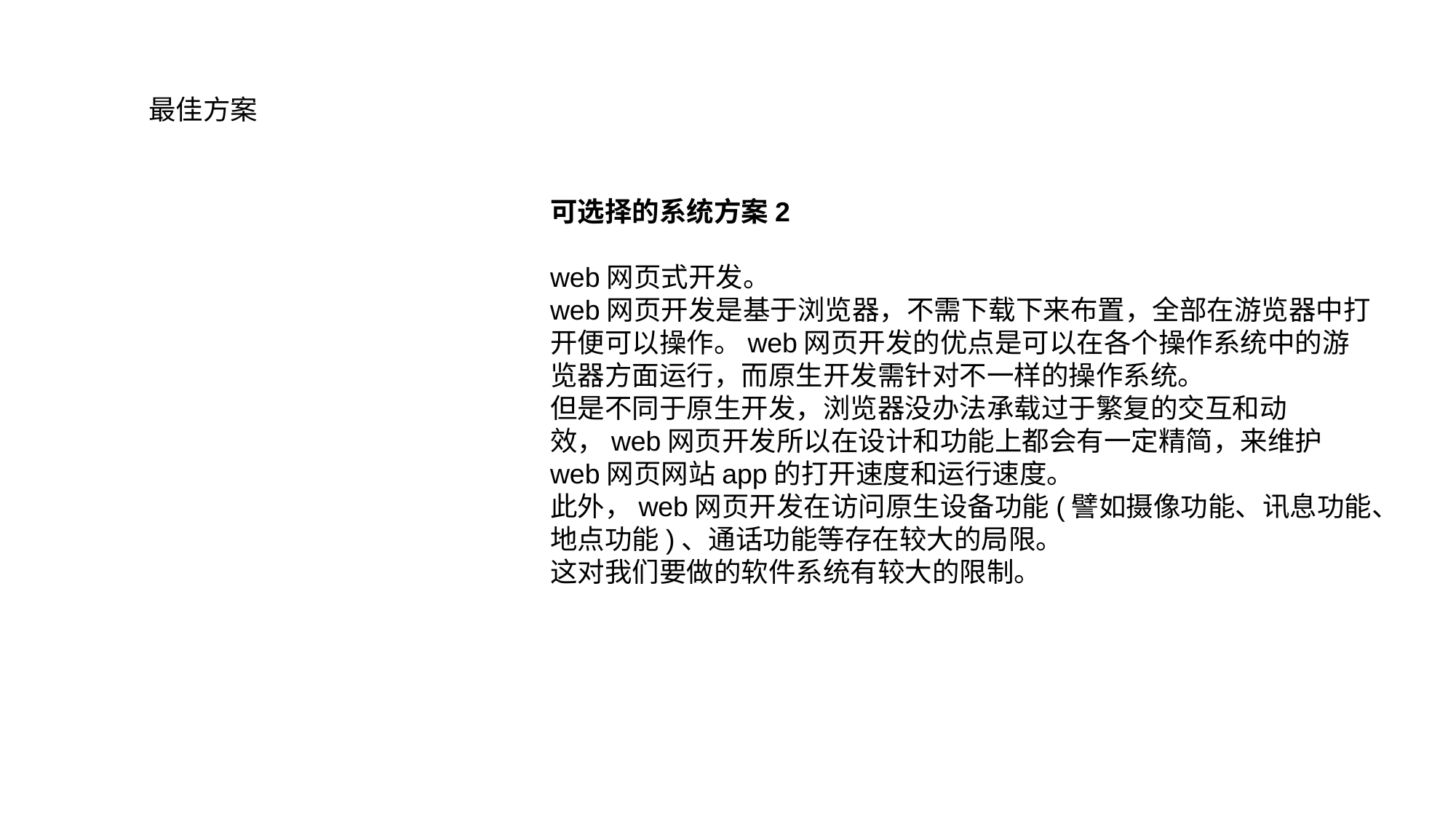

最佳方案
可选择的系统方案2

web网页式开发。
web网页开发是基于浏览器，不需下载下来布置，全部在游览器中打开便可以操作。web网页开发的优点是可以在各个操作系统中的游览器方面运行，而原生开发需针对不一样的操作系统。
但是不同于原生开发，浏览器没办法承载过于繁复的交互和动效，web网页开发所以在设计和功能上都会有一定精简，来维护web网页网站app的打开速度和运行速度。
此外，web网页开发在访问原生设备功能(譬如摄像功能、讯息功能、地点功能)、通话功能等存在较大的局限。
这对我们要做的软件系统有较大的限制。